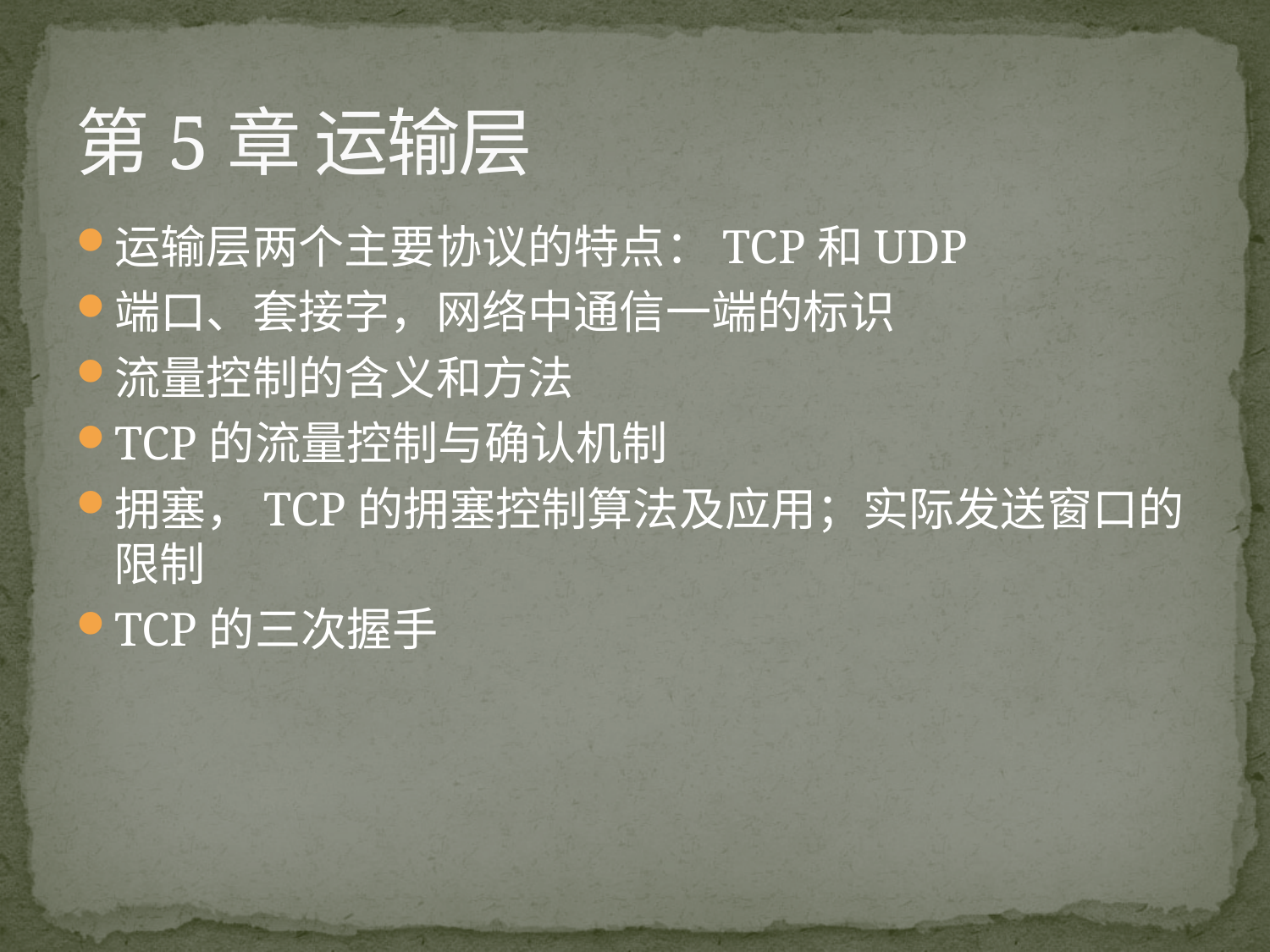

# 第5章 运输层
运输层两个主要协议的特点：TCP和UDP
端口、套接字，网络中通信一端的标识
流量控制的含义和方法
TCP的流量控制与确认机制
拥塞，TCP的拥塞控制算法及应用；实际发送窗口的限制
TCP的三次握手